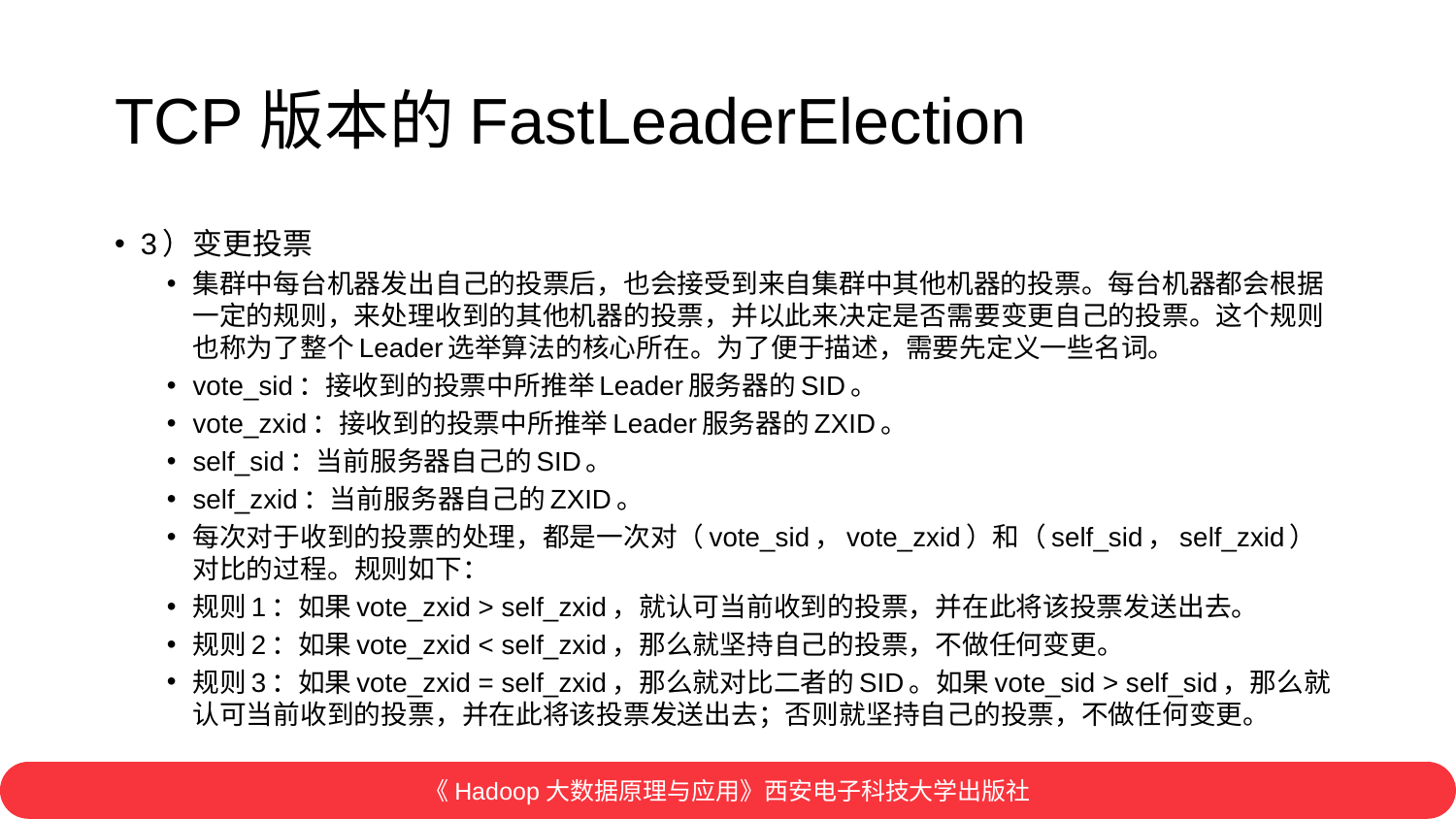

# TCP版本的FastLeaderElection
3）变更投票
集群中每台机器发出自己的投票后，也会接受到来自集群中其他机器的投票。每台机器都会根据一定的规则，来处理收到的其他机器的投票，并以此来决定是否需要变更自己的投票。这个规则也称为了整个Leader选举算法的核心所在。为了便于描述，需要先定义一些名词。
vote_sid：接收到的投票中所推举Leader服务器的SID。
vote_zxid：接收到的投票中所推举Leader服务器的ZXID。
self_sid：当前服务器自己的SID。
self_zxid：当前服务器自己的ZXID。
每次对于收到的投票的处理，都是一次对（vote_sid，vote_zxid）和（self_sid，self_zxid）对比的过程。规则如下：
规则1：如果vote_zxid > self_zxid，就认可当前收到的投票，并在此将该投票发送出去。
规则2：如果vote_zxid < self_zxid，那么就坚持自己的投票，不做任何变更。
规则3：如果vote_zxid = self_zxid，那么就对比二者的SID。如果vote_sid > self_sid，那么就认可当前收到的投票，并在此将该投票发送出去；否则就坚持自己的投票，不做任何变更。